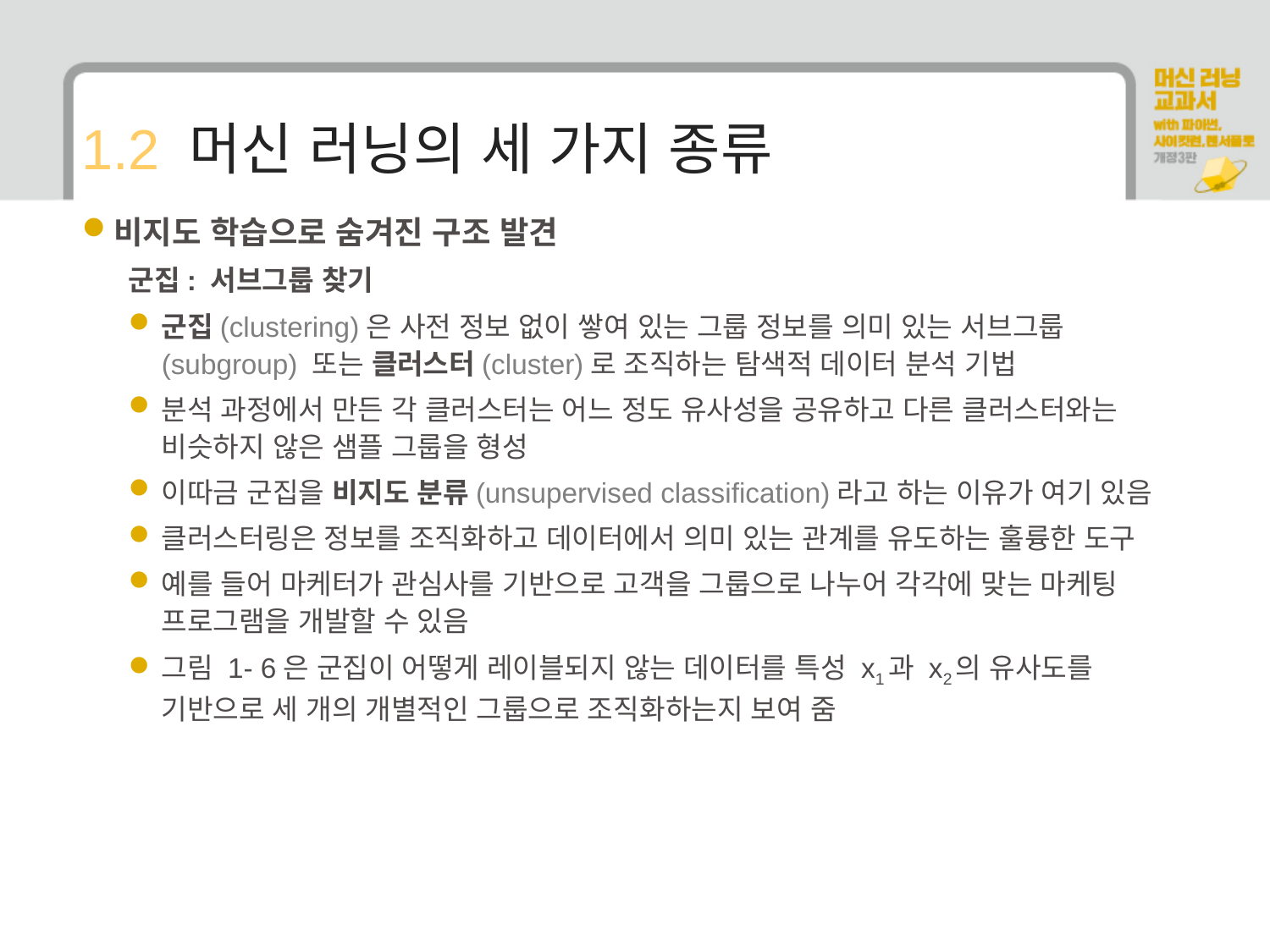

# 1.2 머신 러닝의 세 가지 종류
비지도 학습으로 숨겨진 구조 발견
군집: 서브그룹 찾기
군집(clustering)은 사전 정보 없이 쌓여 있는 그룹 정보를 의미 있는 서브그룹(subgroup) 또는 클러스터(cluster)로 조직하는 탐색적 데이터 분석 기법
분석 과정에서 만든 각 클러스터는 어느 정도 유사성을 공유하고 다른 클러스터와는 비슷하지 않은 샘플 그룹을 형성
이따금 군집을 비지도 분류(unsupervised classification)라고 하는 이유가 여기 있음
클러스터링은 정보를 조직화하고 데이터에서 의미 있는 관계를 유도하는 훌륭한 도구
예를 들어 마케터가 관심사를 기반으로 고객을 그룹으로 나누어 각각에 맞는 마케팅 프로그램을 개발할 수 있음
그림 1- 6은 군집이 어떻게 레이블되지 않는 데이터를 특성 x1과 x2의 유사도를 기반으로 세 개의 개별적인 그룹으로 조직화하는지 보여 줌